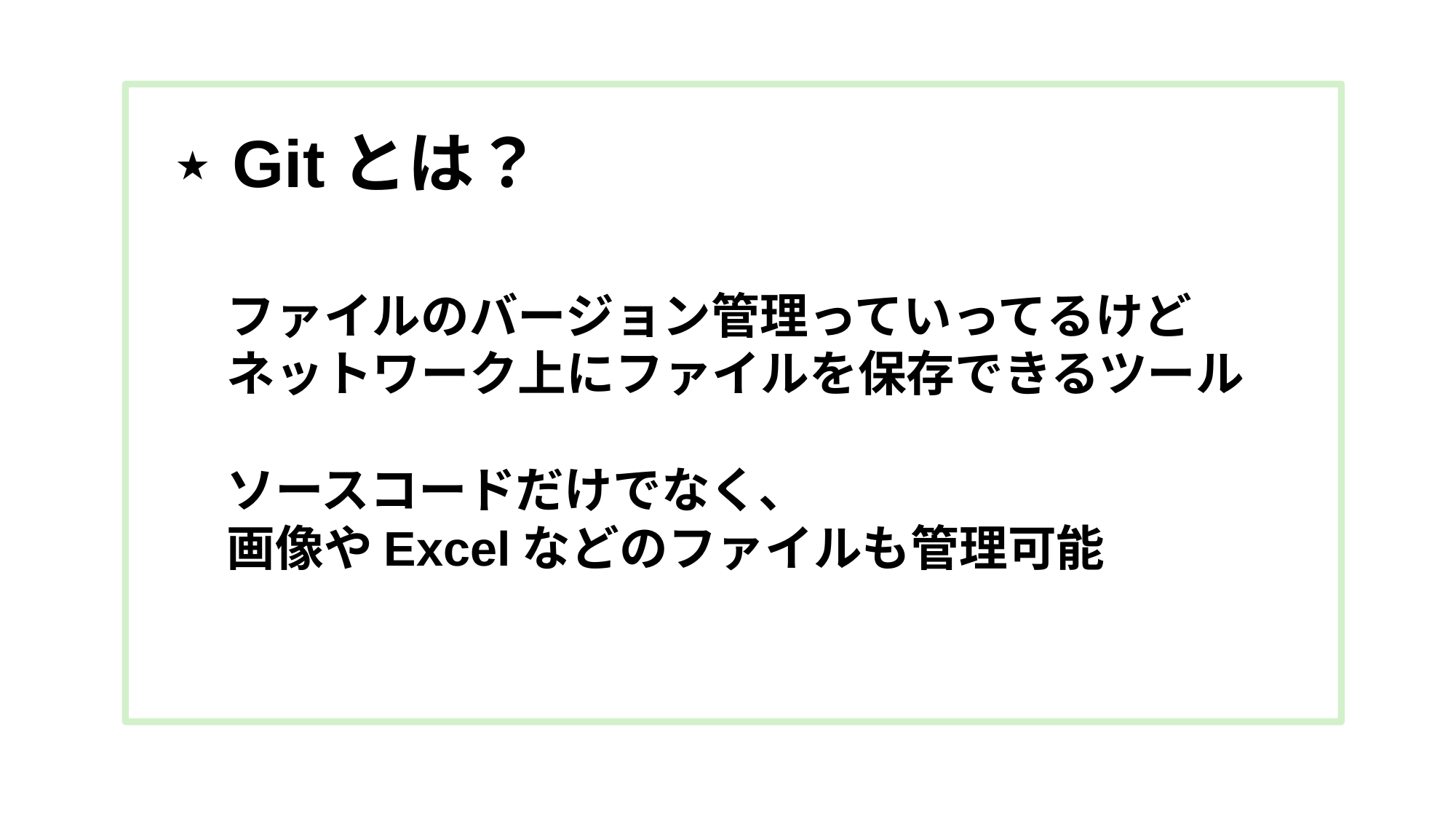

⋆ Gitとは？
ファイルのバージョン管理っていってるけど
ネットワーク上にファイルを保存できるツール

ソースコードだけでなく、
画像やExcelなどのファイルも管理可能